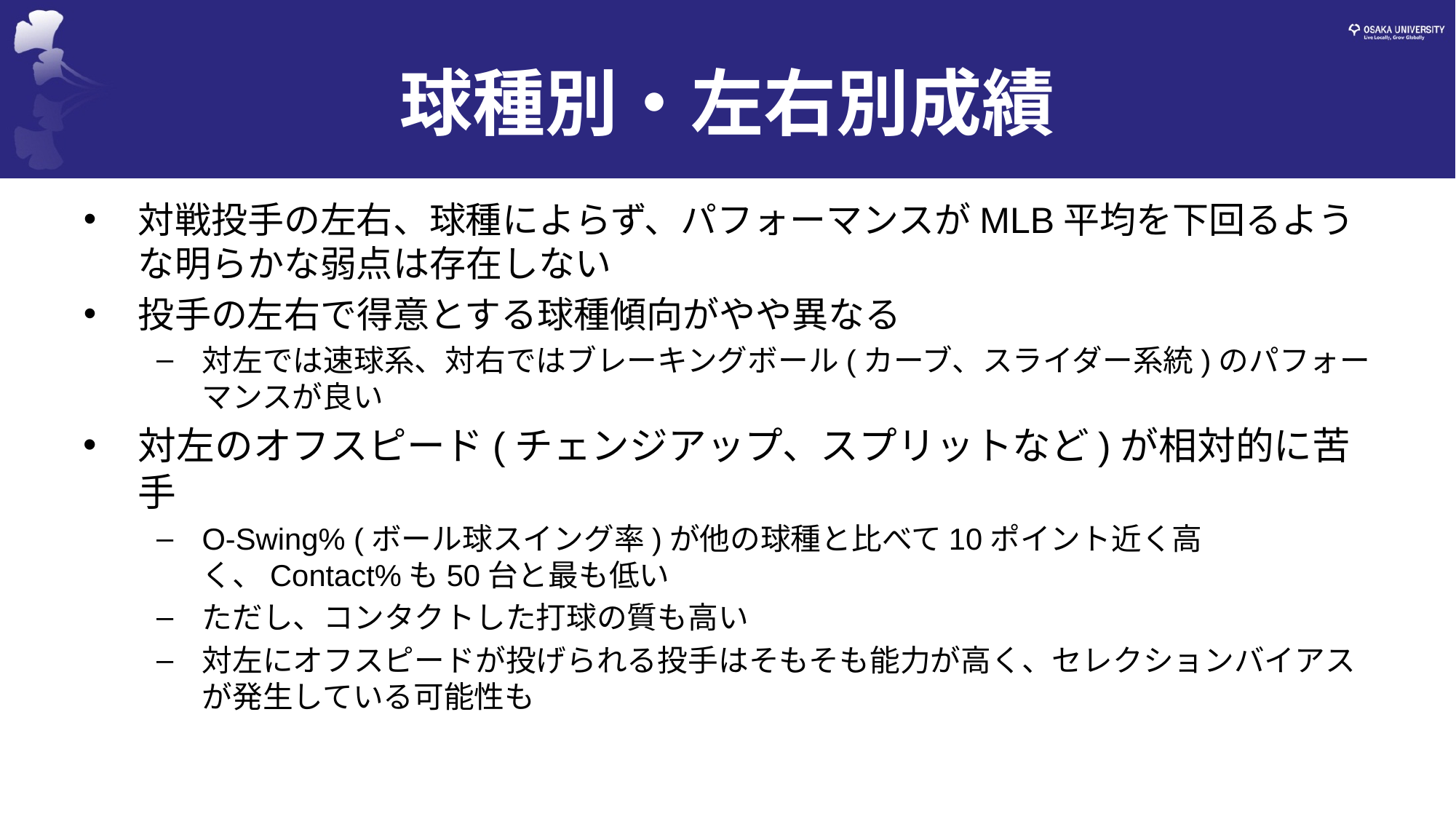

# 球種別・左右別成績
対戦投手の左右、球種によらず、パフォーマンスがMLB平均を下回るような明らかな弱点は存在しない
投手の左右で得意とする球種傾向がやや異なる
対左では速球系、対右ではブレーキングボール(カーブ、スライダー系統)のパフォーマンスが良い
対左のオフスピード(チェンジアップ、スプリットなど)が相対的に苦手
O-Swing% (ボール球スイング率)が他の球種と比べて10ポイント近く高く、Contact%も50台と最も低い
ただし、コンタクトした打球の質も高い
対左にオフスピードが投げられる投手はそもそも能力が高く、セレクションバイアスが発生している可能性も